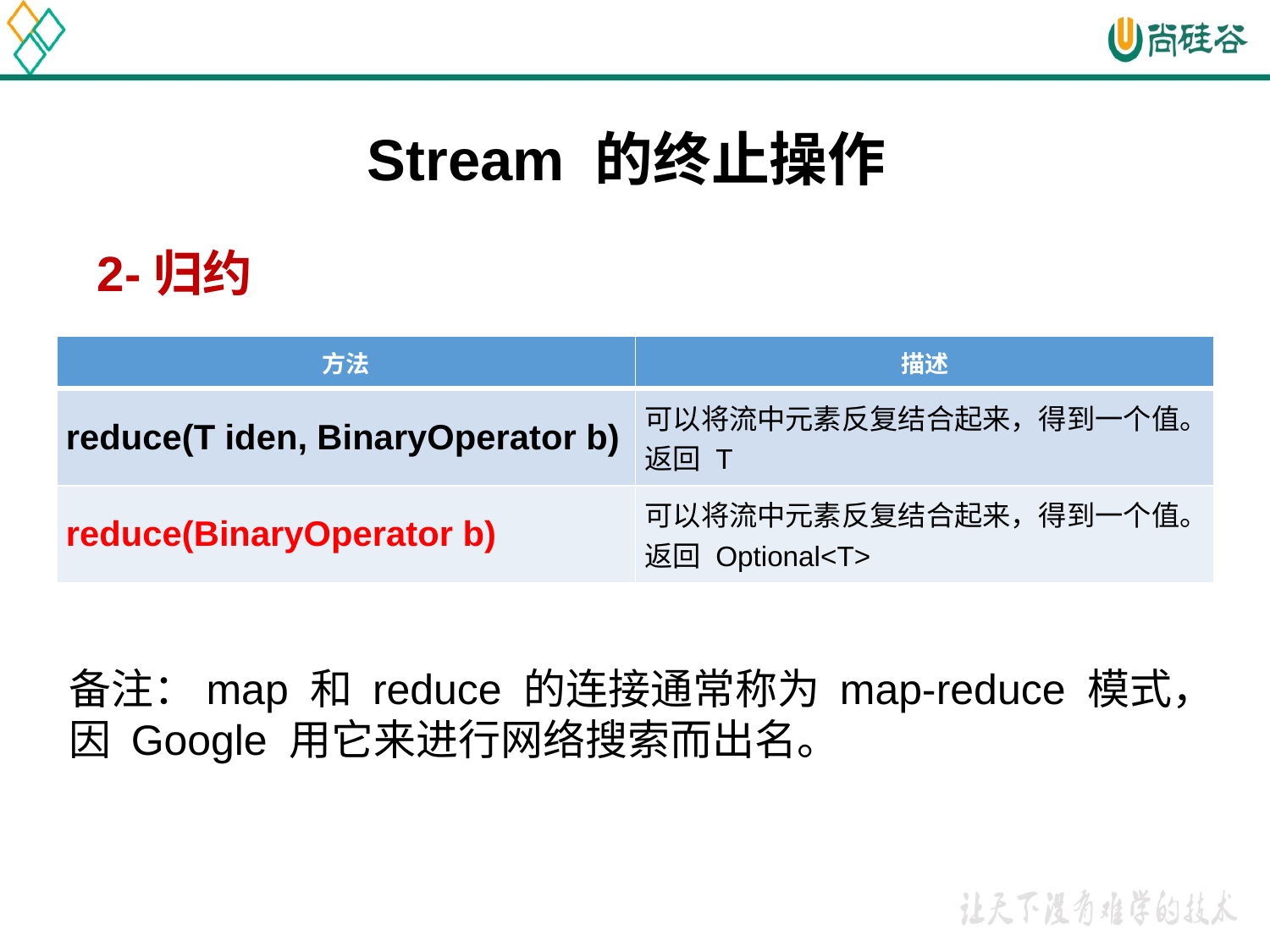

# Stream 的终止操作
2-归约
| 方法 | 描述 |
| --- | --- |
| reduce(T iden, BinaryOperator b) | 可以将流中元素反复结合起来，得到一个值。返回 T |
| reduce(BinaryOperator b) | 可以将流中元素反复结合起来，得到一个值。返回 Optional<T> |
备注：map 和 reduce 的连接通常称为 map-reduce 模式，因 Google 用它来进行网络搜索而出名。